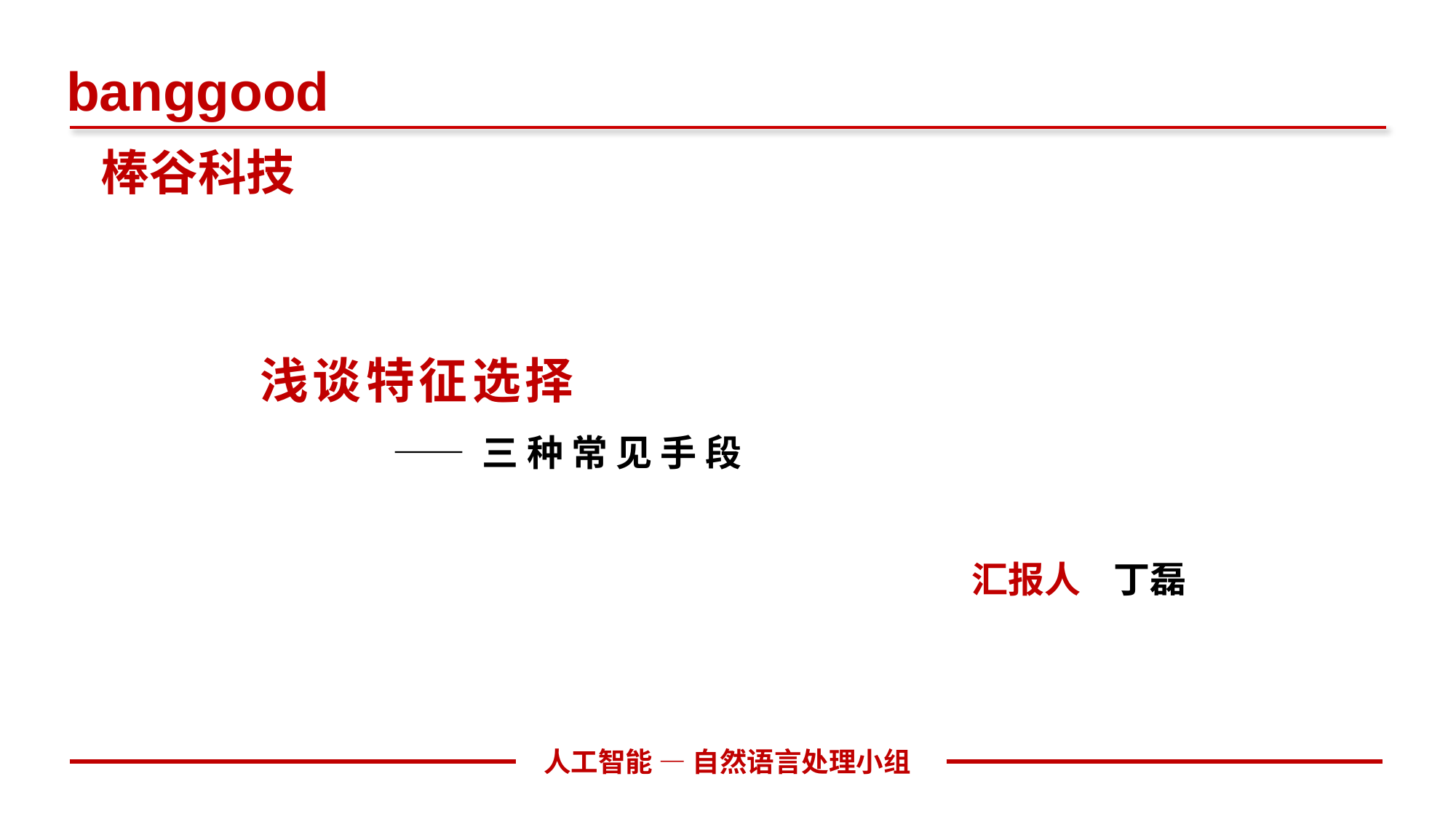

banggood

棒谷科技
浅谈特征选择
—— 三 种 常 见 手 段
汇报人    丁磊
人工智能 — 自然语言处理小组